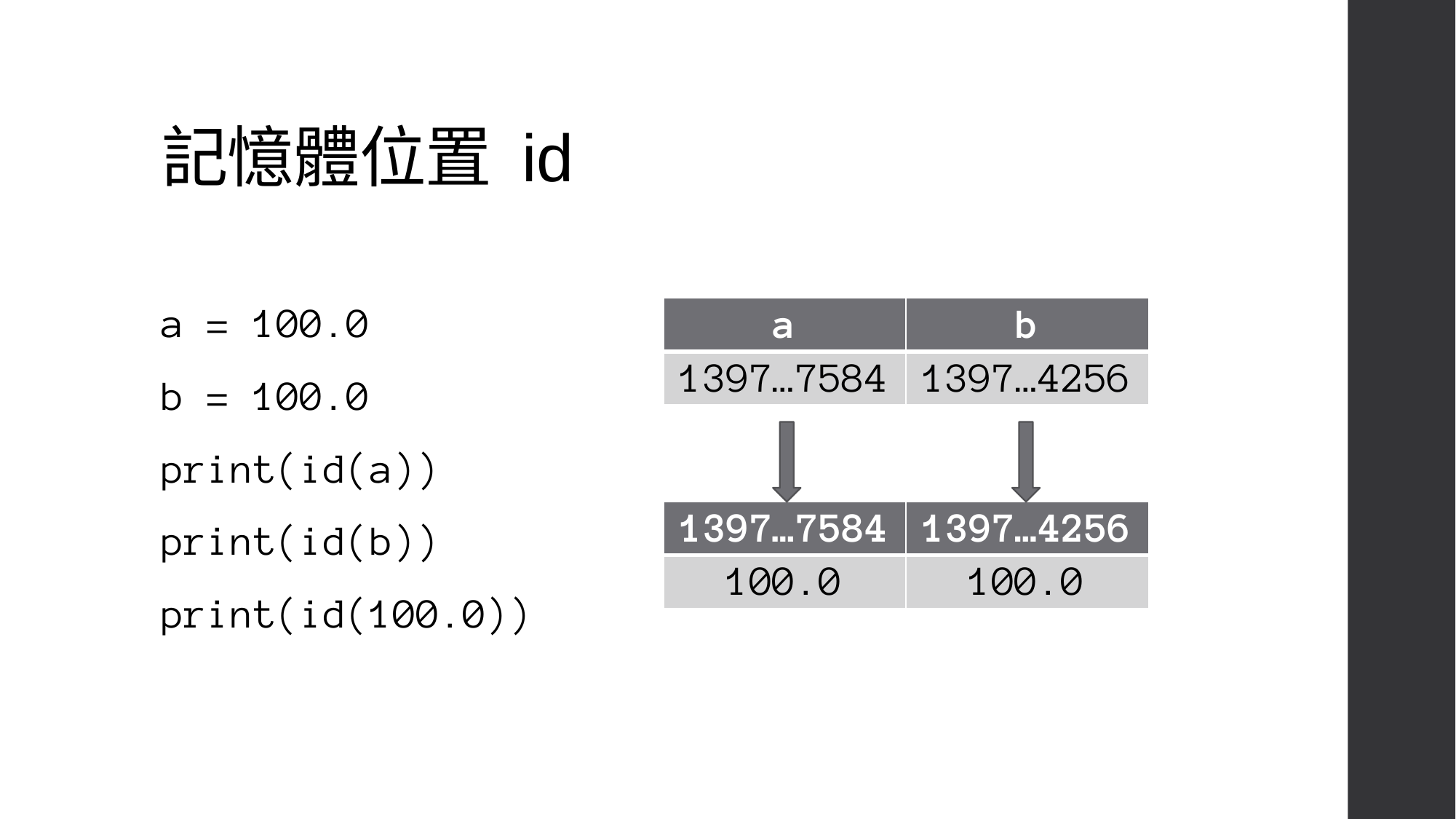

# 記憶體位置 id

a = 100.0
b = 100.0
print(id(a))
print(id(b))
print(id(100.0))
| a | b |
| --- | --- |
| 1397…7584 | 1397…4256 |

| 1397…7584 | 1397…4256 |
| --- | --- |
| 100.0 | 100.0 |